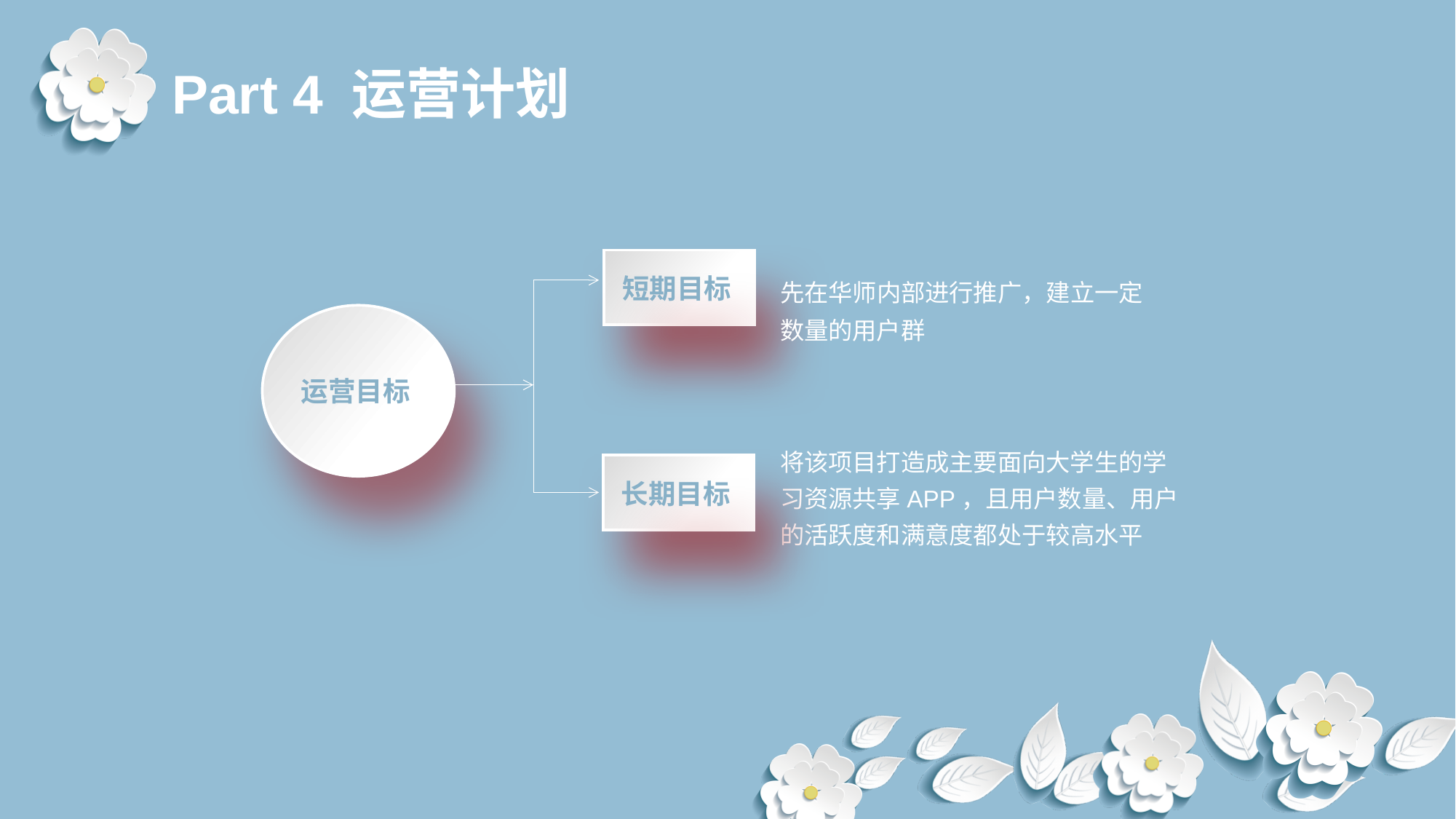

Part 4 运营计划

短期目标
先在华师内部进行推广，建立一定数量的用户群
运营目标
将该项目打造成主要面向大学生的学习资源共享APP，且用户数量、用户的活跃度和满意度都处于较高水平

长期目标
延时符